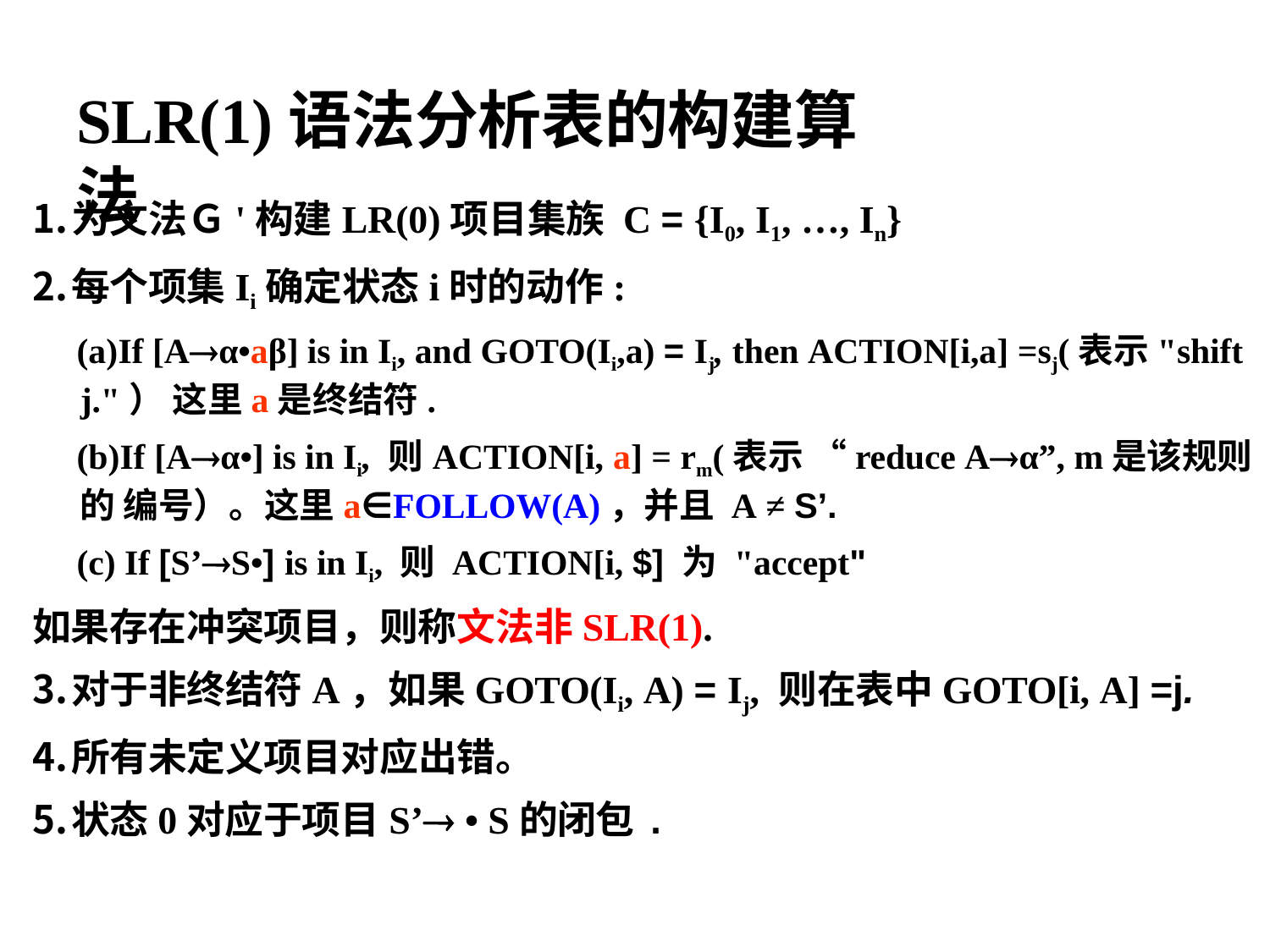

# SLR(1)语法分析表的构建算法
为文法Ｇ'构建LR(0)项目集族 C = {I0, I1, …, In}
每个项集Ii确定状态i时的动作:
If [A→α•aβ] is in Ii, and GOTO(Ii,a) = Ij, then ACTION[i,a] =sj(表示"shift
j."） 这里a是终结符.
If [A→α•] is in Ii, 则ACTION[i, a] = rm(表示 “reduce A→α”, m是该规则的 编号）。这里a∈FOLLOW(A)，并且 A ≠ S’.
If [S’→S•] is in Ii, 则 ACTION[i, $] 为 "accept"
如果存在冲突项目，则称文法非SLR(1).
对于非终结符A，如果GOTO(Ii, A) = Ij, 则在表中GOTO[i, A] =j.
所有未定义项目对应出错。
状态0对应于项目S’→ • S的闭包.